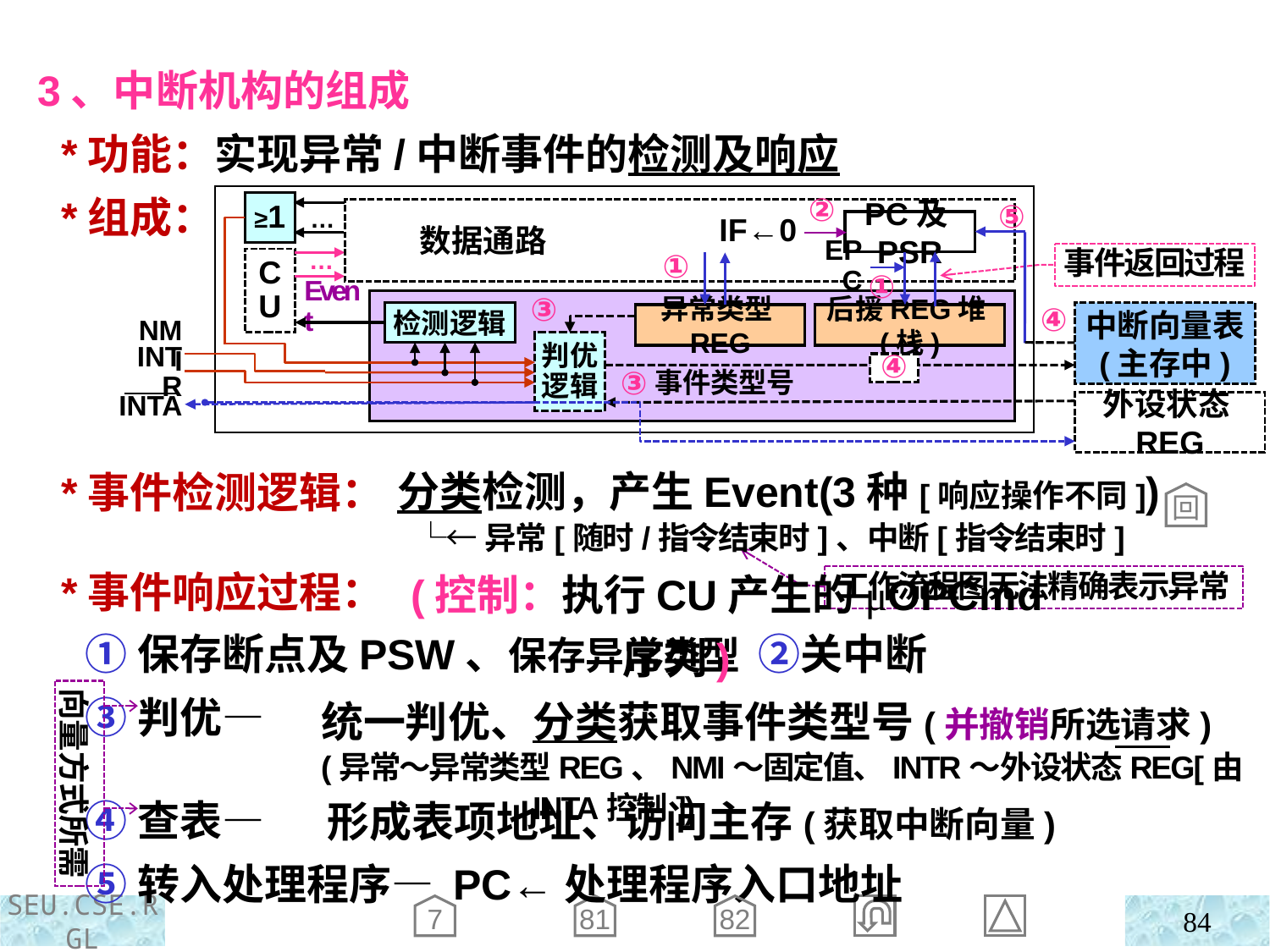

3、中断机构的组成
  *功能：实现异常/中断事件的检测及响应
  *组成：

  *事件检测逻辑：

  *事件响应过程：

≥1
         数据通路
…
PC及PSR
CU
…
EPC

Event
检测逻辑
异常类型REG
后援REG堆(栈)
NMI
INTR
②
⑤
IF←0
①
①
事件返回过程
③
③
中断向量表
(主存中)
判优逻辑

事件类型号
INTA
外设状态REG
④
④
分类检测，产生Event(3种[响应操作不同])
   └←异常[随时/指令结束时]、中断[指令结束时]
回
(控制：执行CU产生的μOPCmd序列)
工作流程图无法精确表示异常
     ①保存断点及PSW、保存异常类型  ②关中断
     ③判优—

     ④查表—
     ⑤转入处理程序— PC←处理程序入口地址
统一判优、分类获取事件类型号(并撤销所选请求)
(异常～异常类型REG、NMI～固定值、INTR～外设状态REG[由INTA控制])
向量方式所需
形成表项地址、访问主存(获取中断向量)

7
81
82
84